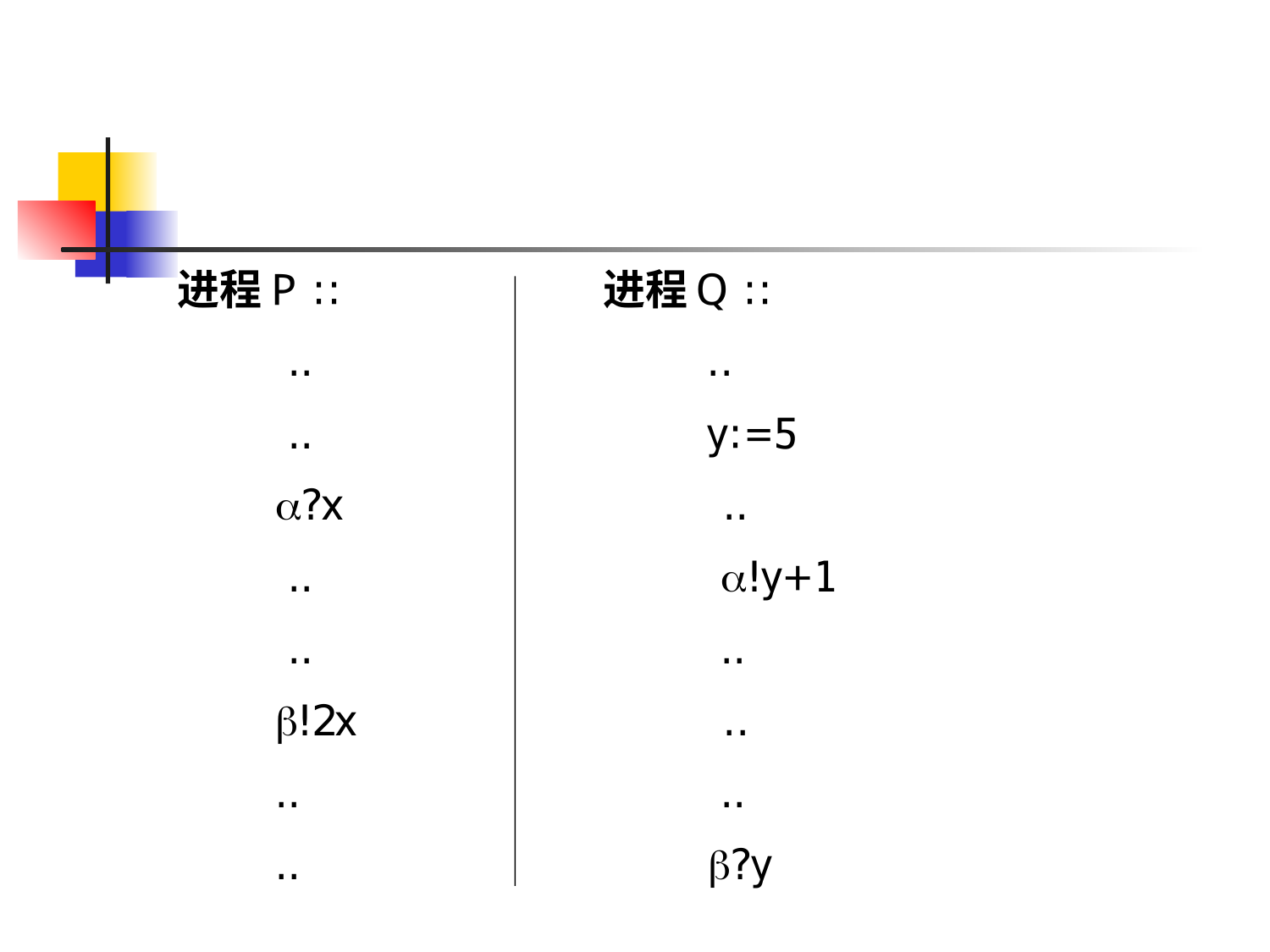

#
 进程P ::                    进程Q ::
          ..                              ..
          ..                              y:=5
         α?x                             ..
          ..                               α!y+1
          ..                               ..
         β!2x                            ..
         ..                                ..
         ..                               β?y